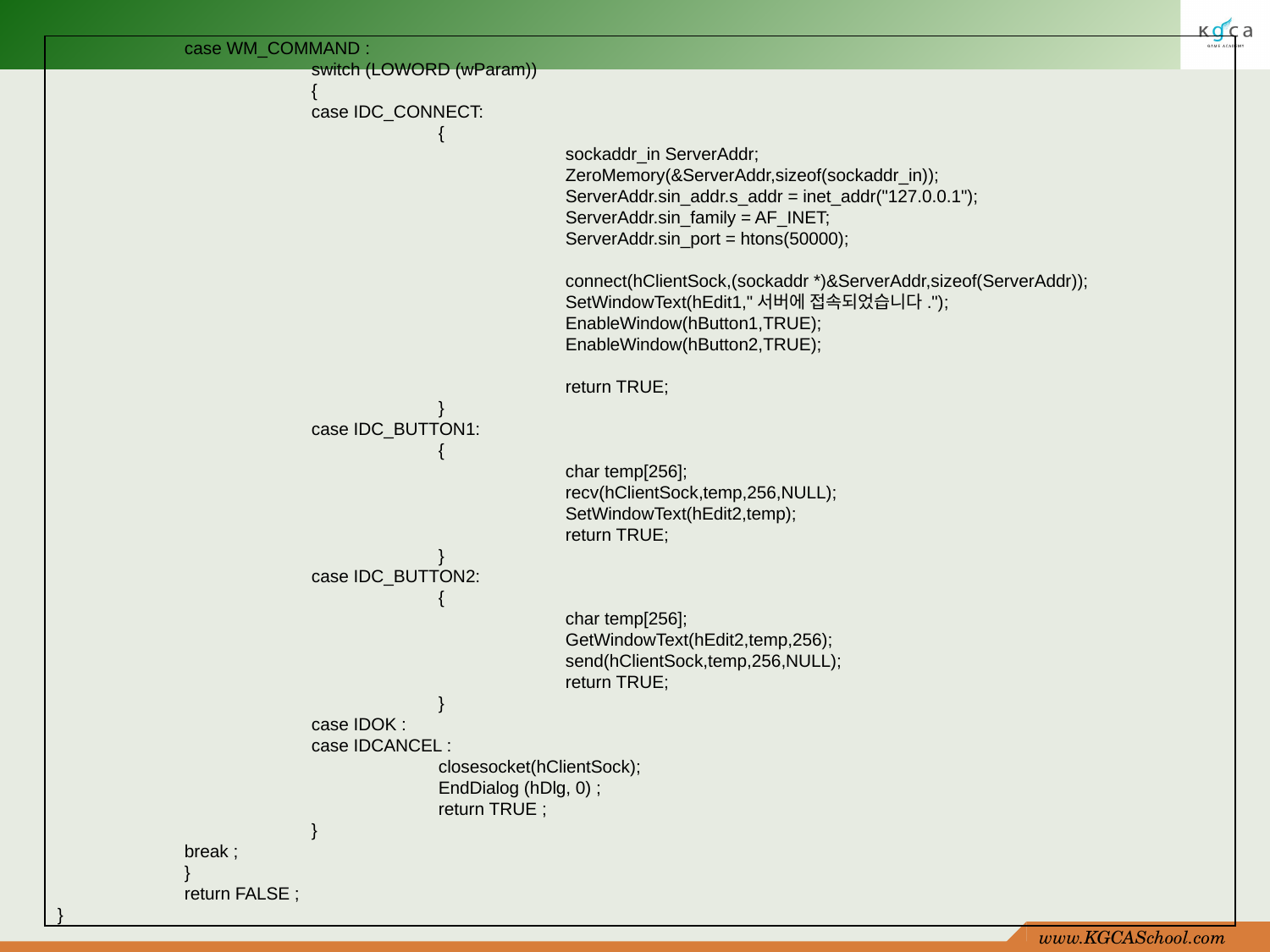

case WM_COMMAND :
		switch (LOWORD (wParam))
		{
		case IDC_CONNECT:
			{
				sockaddr_in ServerAddr;
				ZeroMemory(&ServerAddr,sizeof(sockaddr_in));
				ServerAddr.sin_addr.s_addr = inet_addr("127.0.0.1");
				ServerAddr.sin_family = AF_INET;
				ServerAddr.sin_port = htons(50000);

				connect(hClientSock,(sockaddr *)&ServerAddr,sizeof(ServerAddr));
				SetWindowText(hEdit1,"서버에 접속되었습니다.");
				EnableWindow(hButton1,TRUE);
				EnableWindow(hButton2,TRUE);

				return TRUE;
			}
		case IDC_BUTTON1:
			{
				char temp[256];
				recv(hClientSock,temp,256,NULL);
				SetWindowText(hEdit2,temp);
				return TRUE;
			}
		case IDC_BUTTON2:
			{
				char temp[256];
				GetWindowText(hEdit2,temp,256);
				send(hClientSock,temp,256,NULL);
				return TRUE;
			}
		case IDOK :
		case IDCANCEL :
			closesocket(hClientSock);
			EndDialog (hDlg, 0) ;
			return TRUE ;
		}
	break ;
	}
	return FALSE ;
}